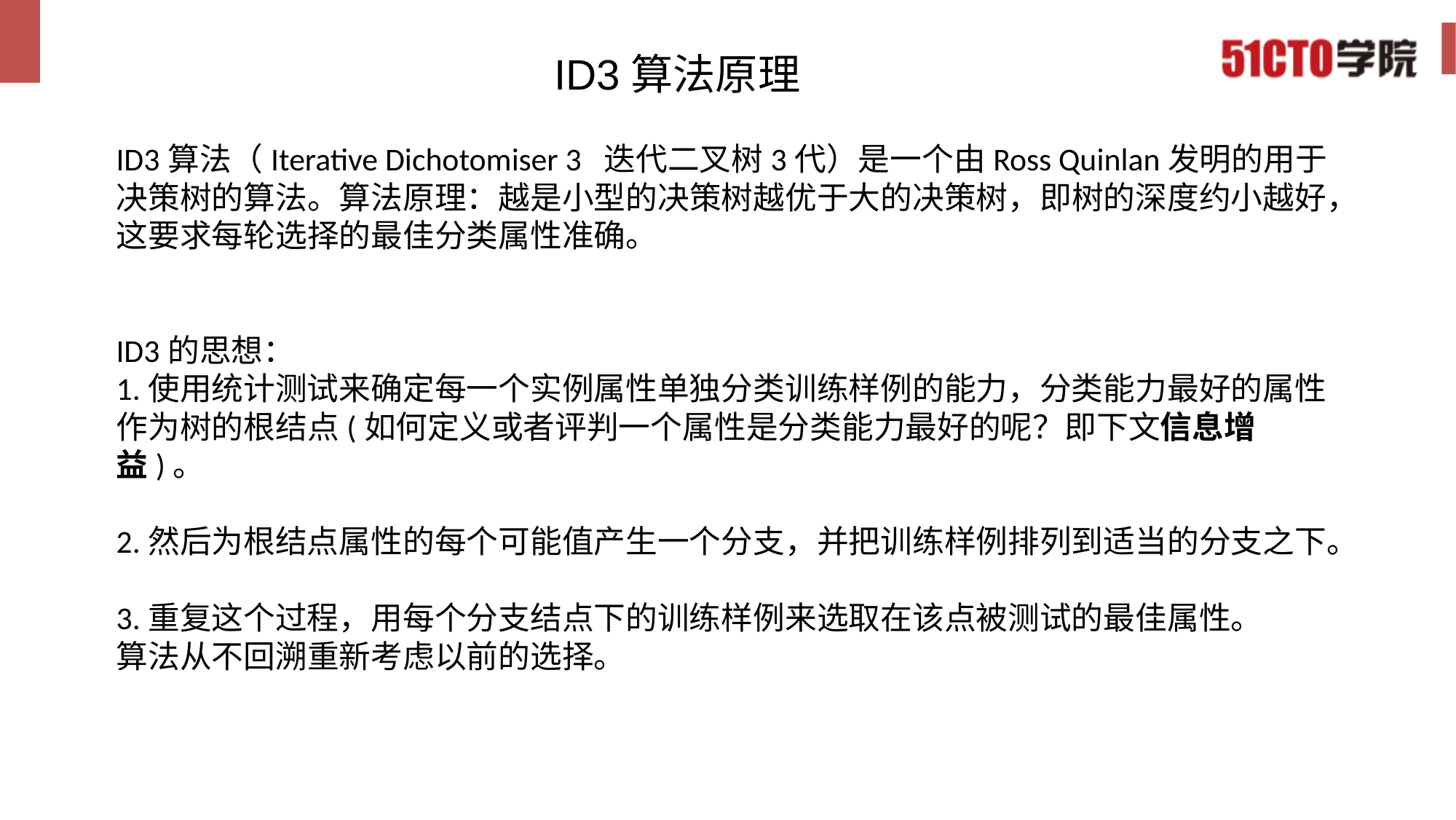

# ID3算法原理
ID3算法（Iterative Dichotomiser 3  迭代二叉树3代）是一个由Ross Quinlan发明的用于决策树的算法。算法原理：越是小型的决策树越优于大的决策树，即树的深度约小越好，这要求每轮选择的最佳分类属性准确。

ID3的思想：
1.使用统计测试来确定每一个实例属性单独分类训练样例的能力，分类能力最好的属性作为树的根结点(如何定义或者评判一个属性是分类能力最好的呢？即下文信息增益)。

2.然后为根结点属性的每个可能值产生一个分支，并把训练样例排列到适当的分支之下。

3.重复这个过程，用每个分支结点下的训练样例来选取在该点被测试的最佳属性。
算法从不回溯重新考虑以前的选择。